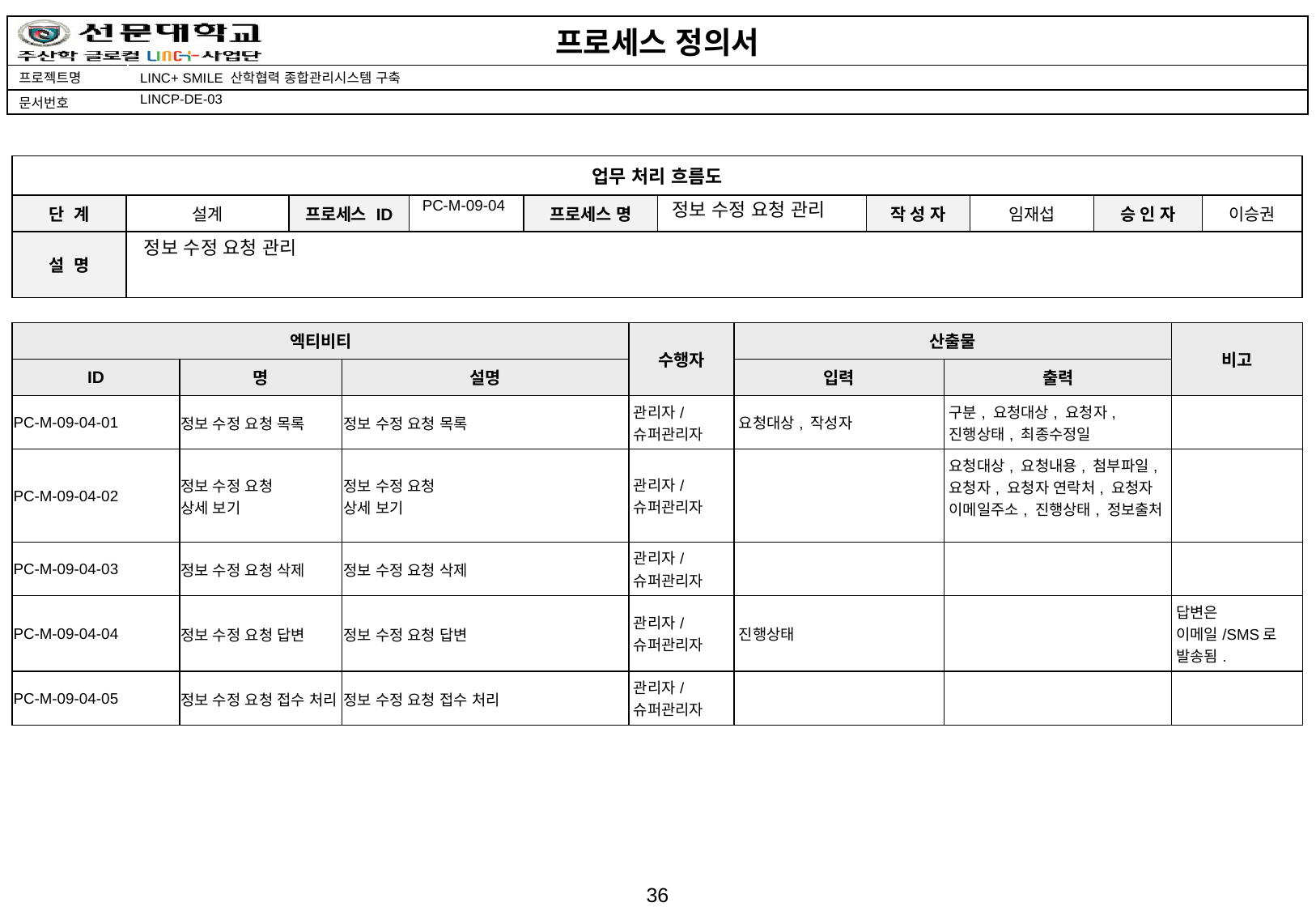

PC-M-09-04
정보 수정 요청 관리
정보 수정 요청 관리
| 엑티비티 |  |  | 수행자 | 산출물 |  | 비고 |
| --- | --- | --- | --- | --- | --- | --- |
| ID | 명 | 설명 |  | 입력 | 출력 |  |
| PC-M-09-04-01 | 정보 수정 요청 목록 | 정보 수정 요청 목록 | 관리자/슈퍼관리자 | 요청대상, 작성자 | 구분, 요청대상, 요청자, 진행상태, 최종수정일 |  |
| PC-M-09-04-02 | 정보 수정 요청 상세 보기 | 정보 수정 요청 상세 보기 | 관리자/슈퍼관리자 |  | 요청대상, 요청내용, 첨부파일, 요청자, 요청자 연락처, 요청자 이메일주소, 진행상태, 정보출처 |  |
| PC-M-09-04-03 | 정보 수정 요청 삭제 | 정보 수정 요청 삭제 | 관리자/슈퍼관리자 |  |  |  |
| PC-M-09-04-04 | 정보 수정 요청 답변 | 정보 수정 요청 답변 | 관리자/슈퍼관리자 | 진행상태 |  | 답변은 이메일/SMS로 발송됨. |
| PC-M-09-04-05 | 정보 수정 요청 접수 처리 | 정보 수정 요청 접수 처리 | 관리자/슈퍼관리자 |  |  |  |